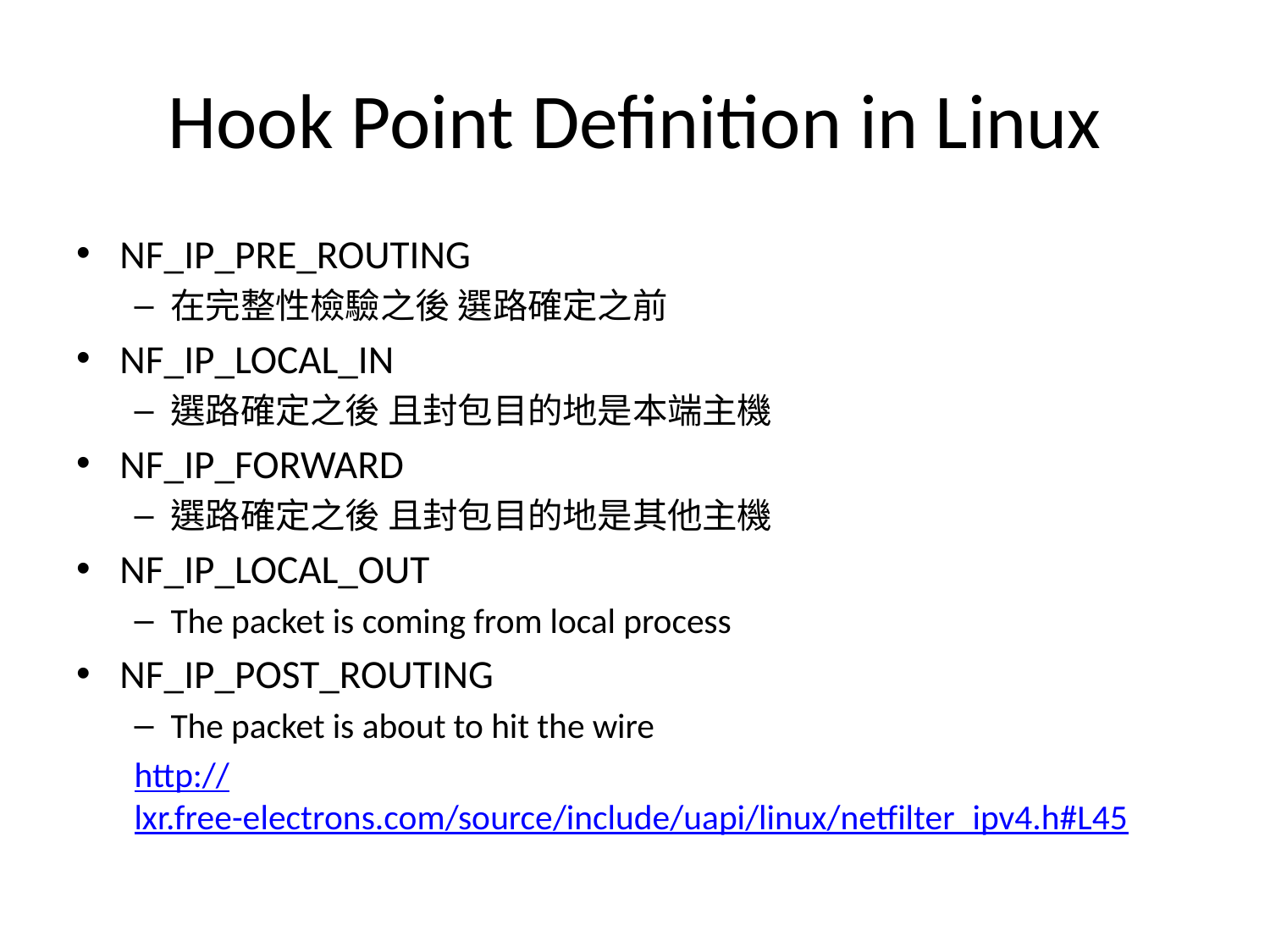

# Hook Point Definition in Linux
NF_IP_PRE_ROUTING
在完整性檢驗之後 選路確定之前
NF_IP_LOCAL_IN
選路確定之後 且封包目的地是本端主機
NF_IP_FORWARD
選路確定之後 且封包目的地是其他主機
NF_IP_LOCAL_OUT
The packet is coming from local process
NF_IP_POST_ROUTING
The packet is about to hit the wire
http://lxr.free-electrons.com/source/include/uapi/linux/netfilter_ipv4.h#L45